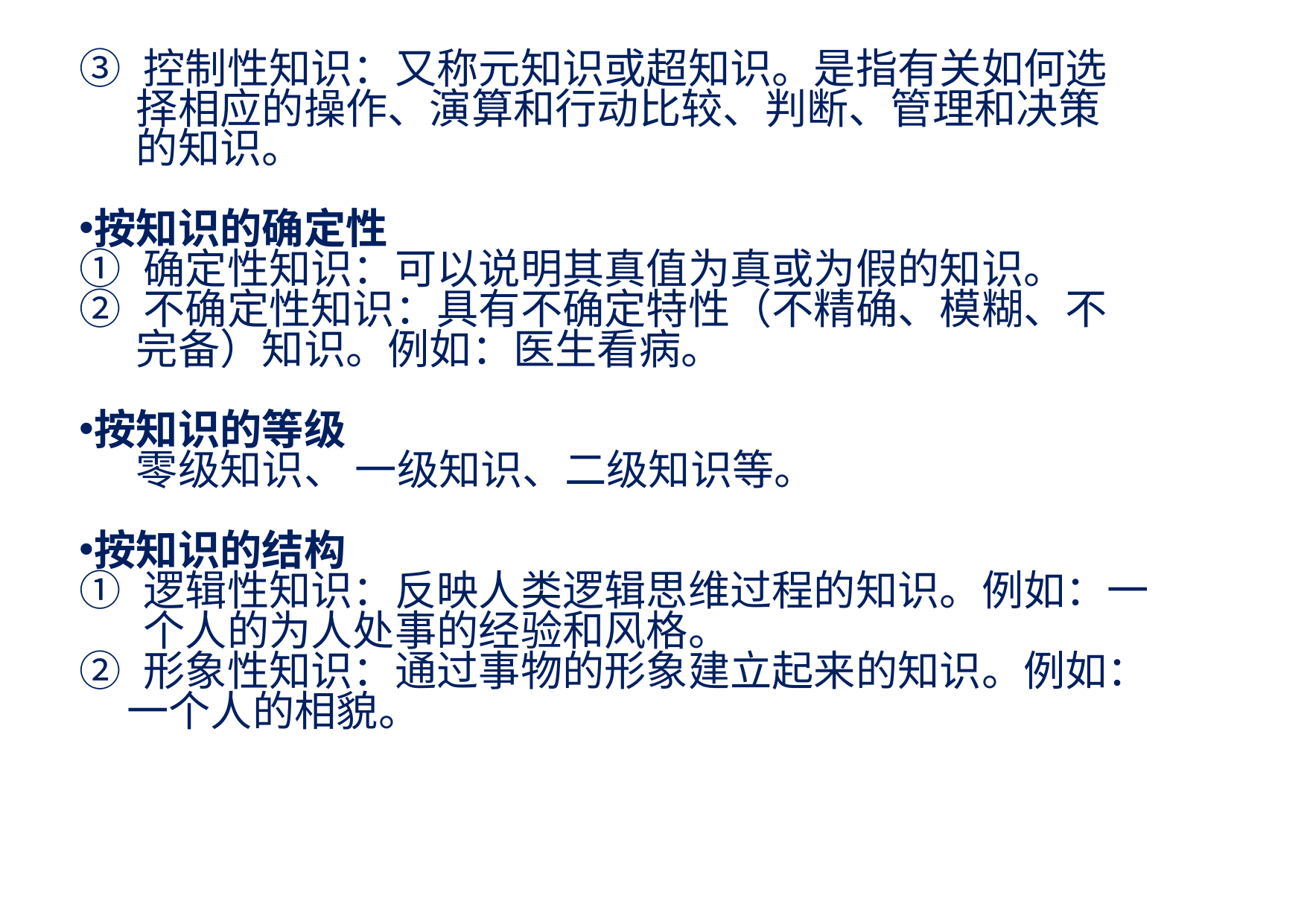

控制性知识：又称元知识或超知识。是指有关如何选
     择相应的操作、演算和行动比较、判断、管理和决策
     的知识。

按知识的确定性
确定性知识：可以说明其真值为真或为假的知识。
不确定性知识：具有不确定特性（不精确、模糊、不
     完备）知识。例如：医生看病。

按知识的等级
     零级知识、 一级知识、二级知识等。

按知识的结构
逻辑性知识：反映人类逻辑思维过程的知识。例如：一个人的为人处事的经验和风格。
形象性知识：通过事物的形象建立起来的知识。例如：
    一个人的相貌。

5